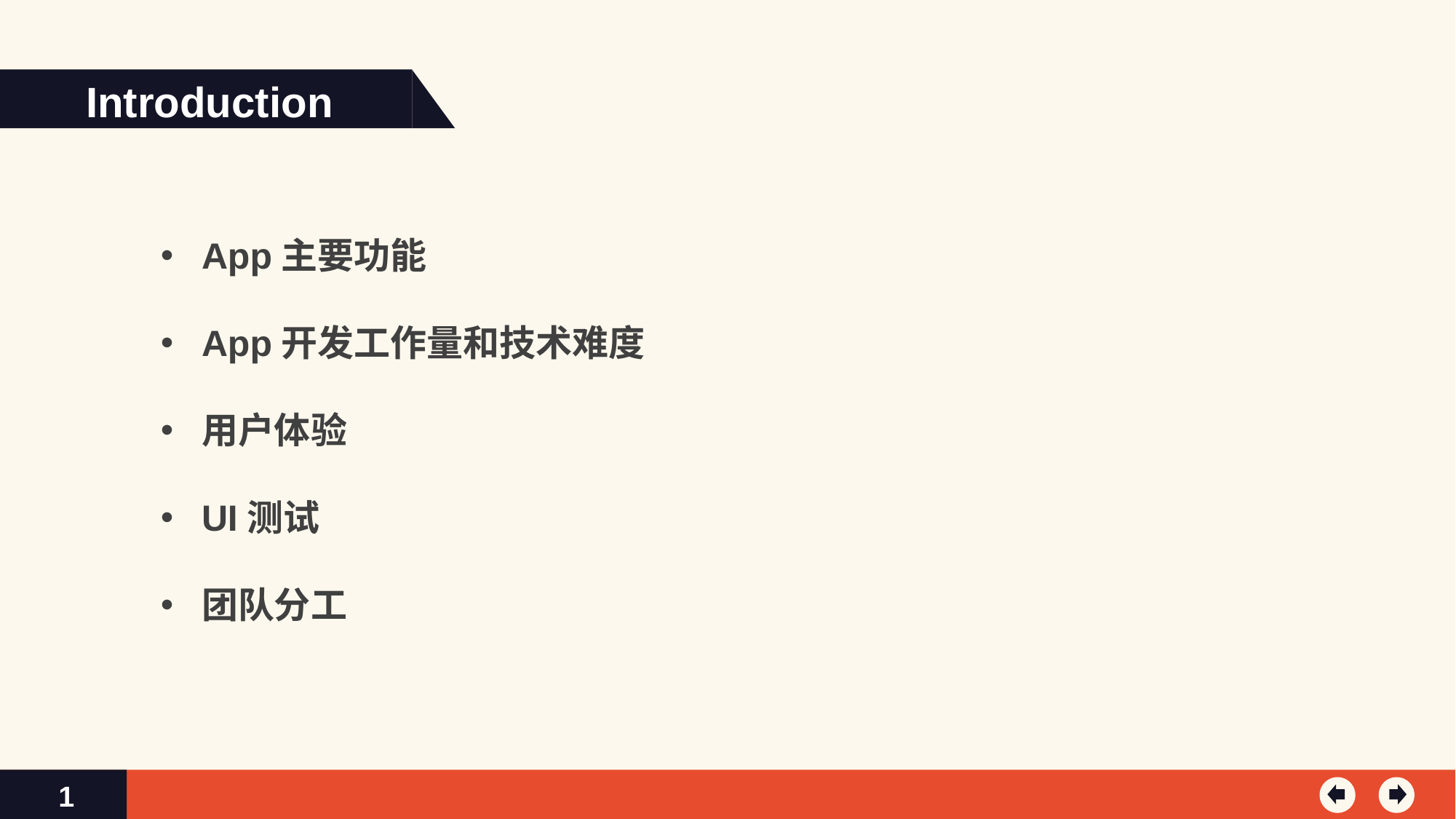

Introduction
App主要功能
App开发工作量和技术难度
用户体验
UI测试
团队分工

1